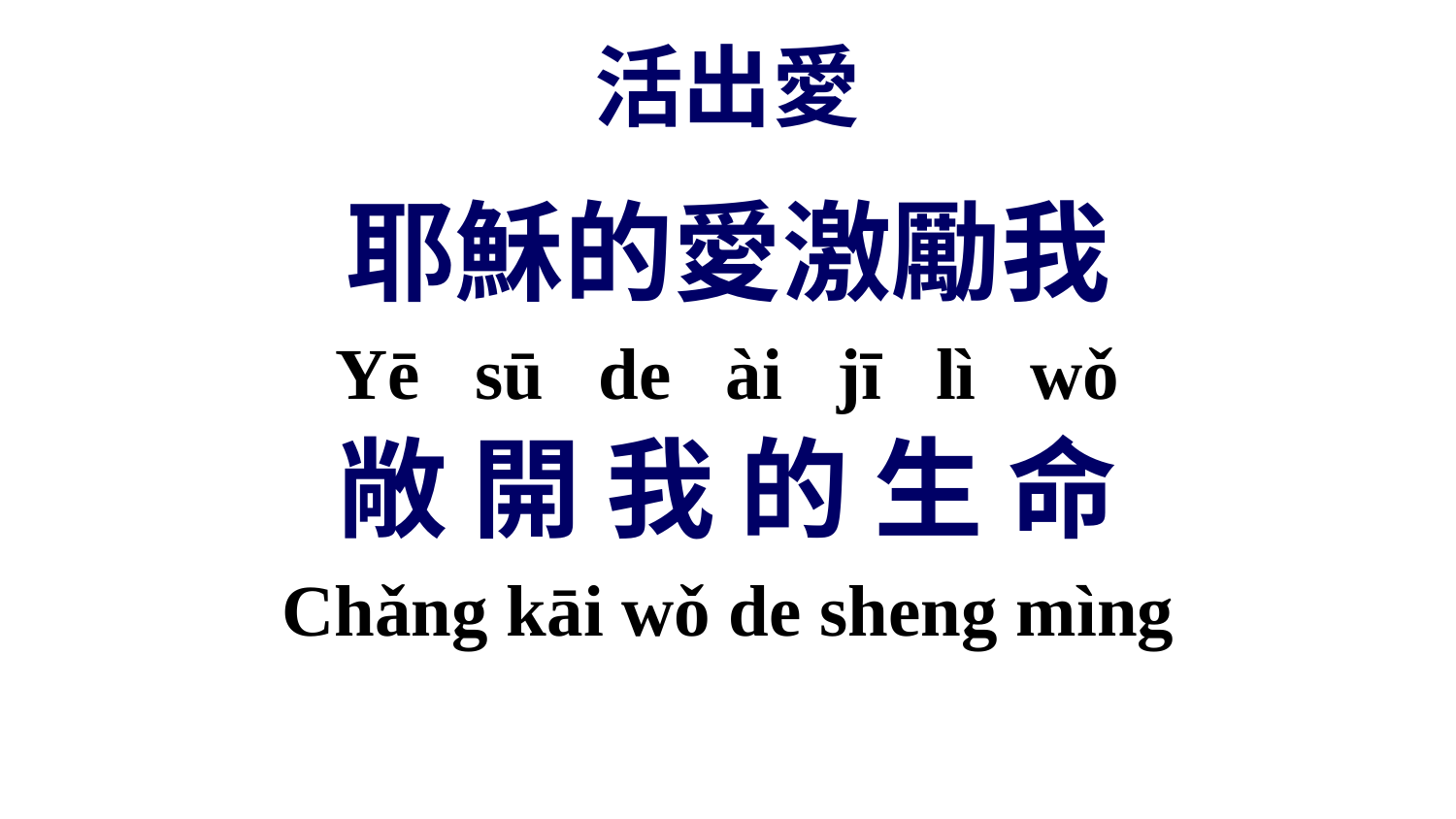

# 活出愛
耶穌的愛激勵我
Yē   sū   de   ài   jī   lì   wǒ
敞 開 我 的 生 命
Chǎng kāi wǒ de sheng mìng